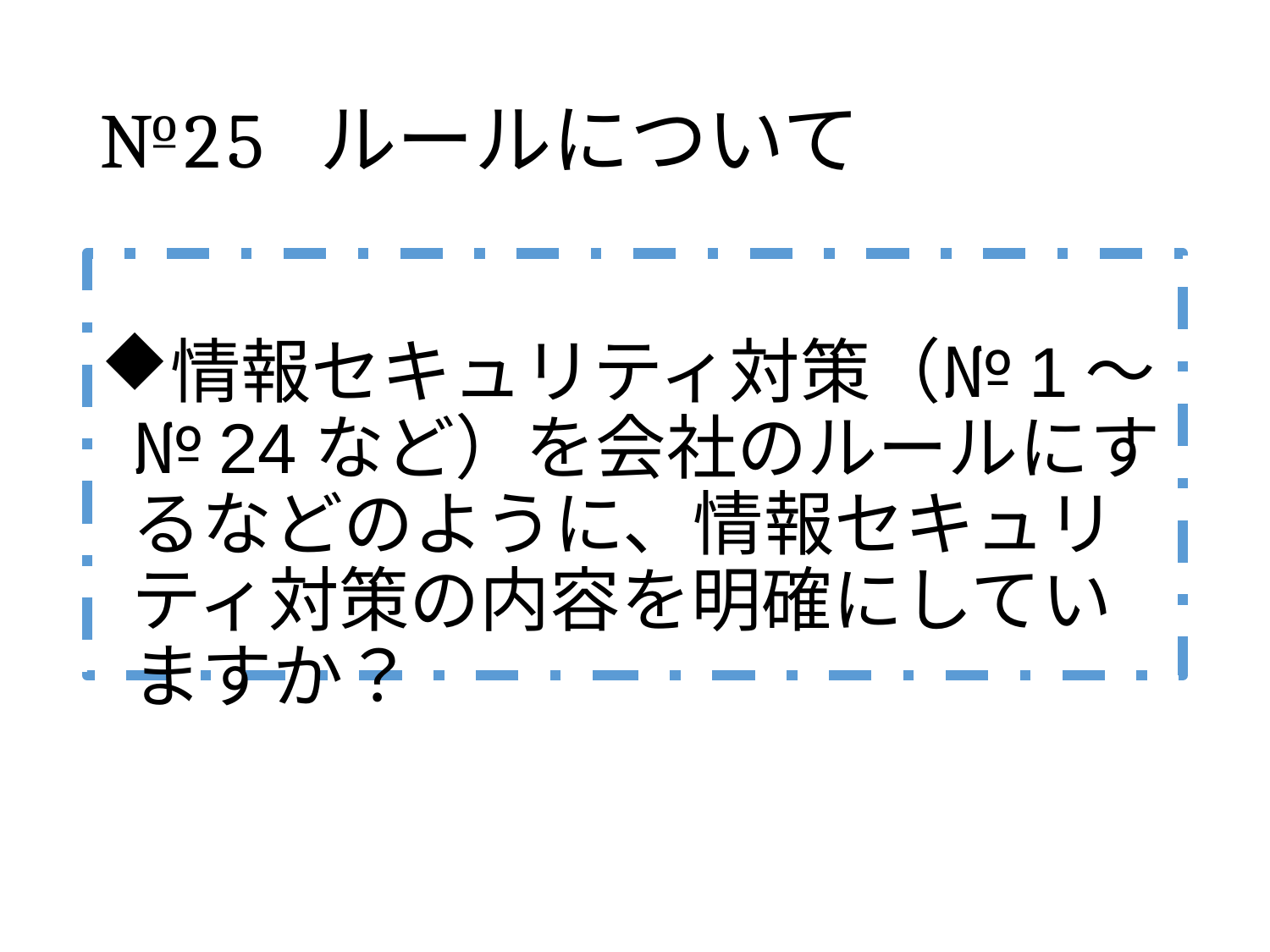

# №25  ルールについて

情報セキュリティ対策（№1～№24など）を会社のルールにするなどのように、情報セキュリティ対策の内容を明確にしていますか？